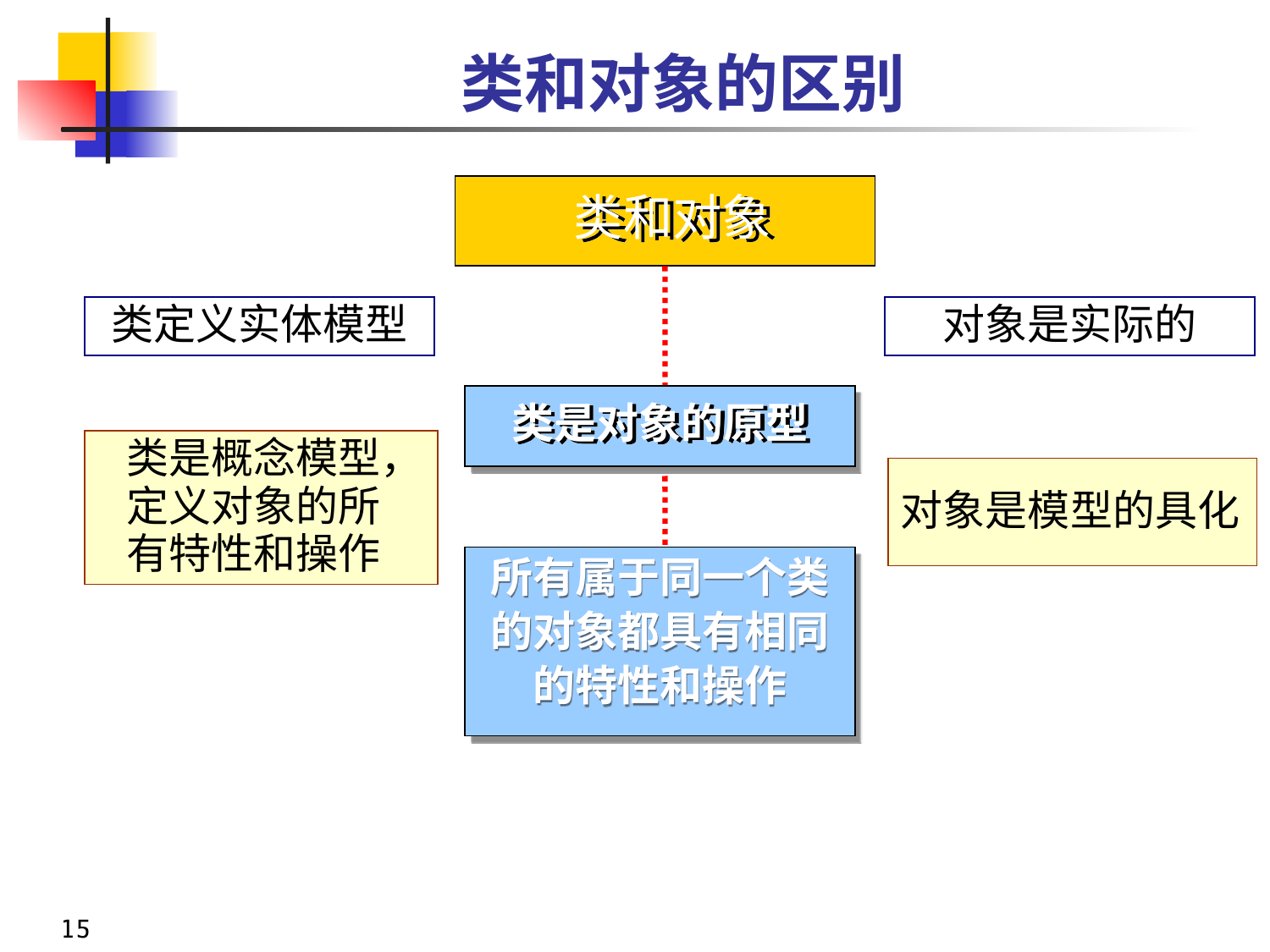

类和对象的区别

类和对象

类定义实体模型
对象是实际的

类是对象的原型
  类是概念模型，
  定义对象的所
  有特性和操作
对象是模型的具化

所有属于同一个类
的对象都具有相同
的特性和操作
15